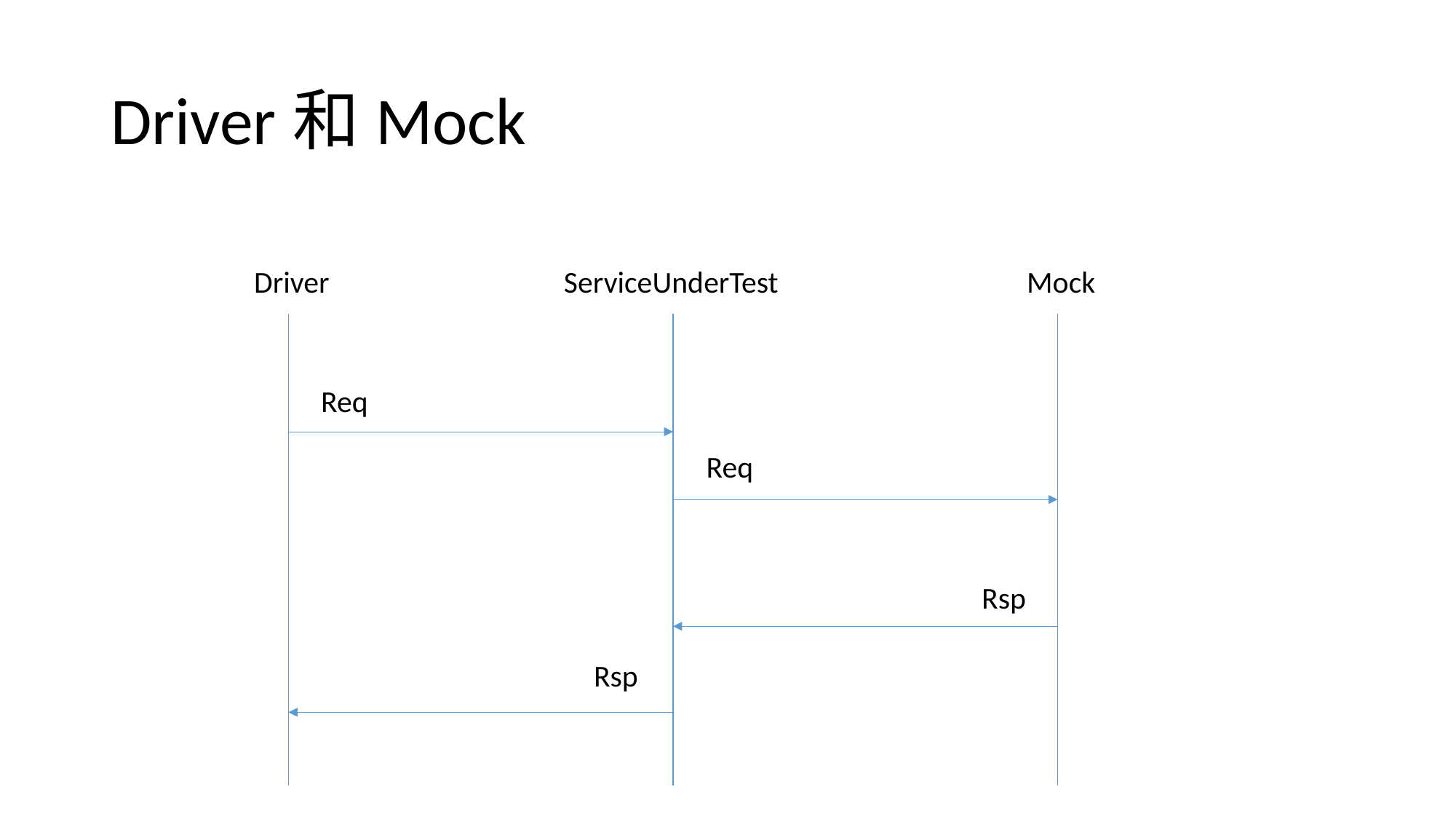

# Driver和Mock
Driver                                  ServiceUnderTest                                    Mock
Req
Req
Rsp
Rsp